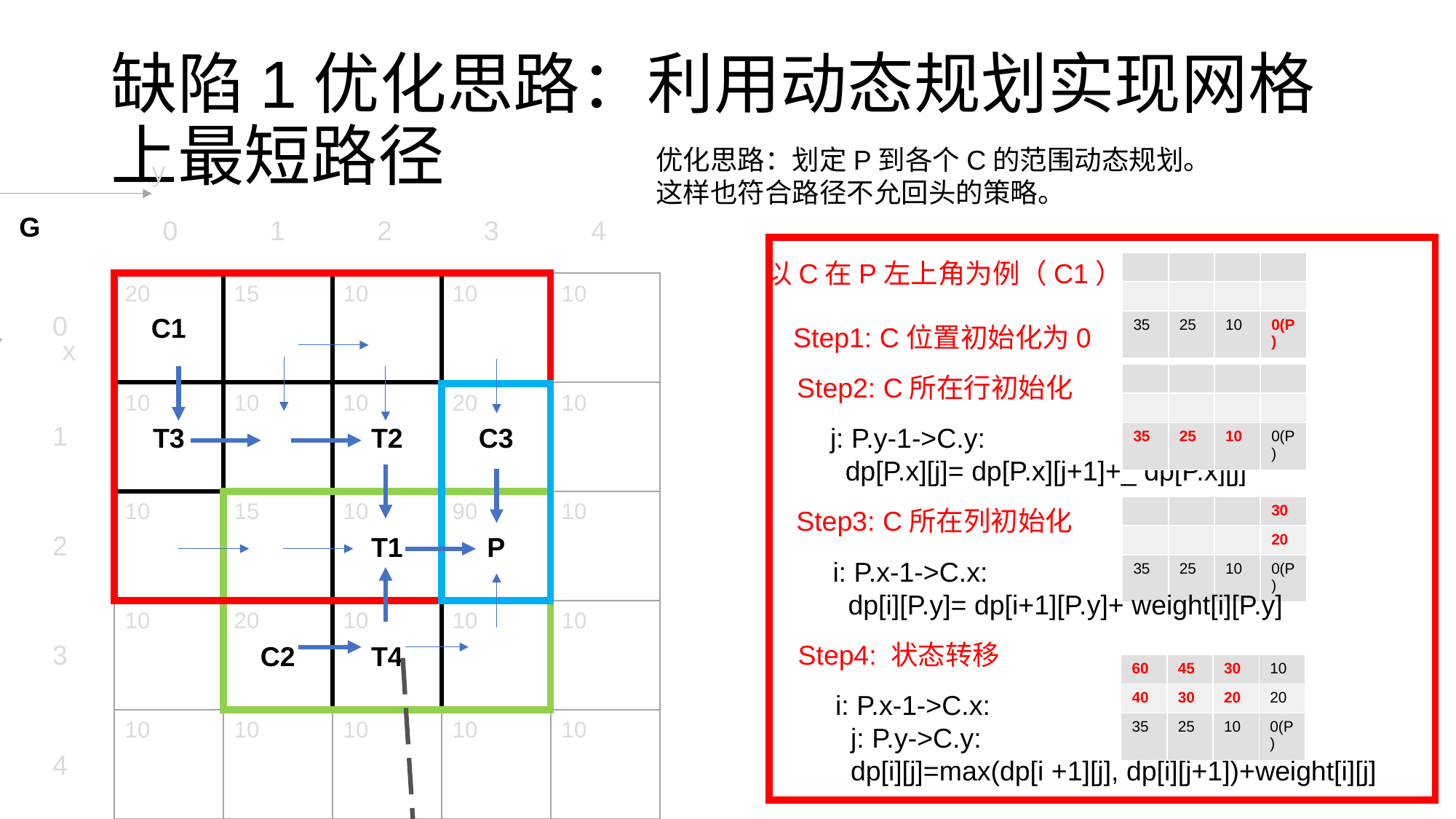

# 缺陷1优化思路：利用动态规划实现网格上最短路径
优化思路：划定P到各个C的范围动态规划。
这样也符合路径不允回头的策略。
y
G
0
1
2
3
4

C1

20	15	10	10	10

10	10	10	20	10

10	15	10	90	10

10	20	10	10	10

10	10	10	10	10
0
T3

T2
C3

1

T1
P

2

C2
T4

3

4
x
对于C2有两个最优解，要选择其中拐弯较少的。
（多个最优解的保存之后再说）

以C在P左上角为例（C1）
|  |  |  |  |
| --- | --- | --- | --- |
|  |  |  |  |
| 35 | 25 | 10 | 0(P) |
Step1: C位置初始化为0
|  |  |  |  |
| --- | --- | --- | --- |
|  |  |  |  |
| 35 | 25 | 10 | 0(P) |
Step2: C所在行初始化
j: P.y-1->C.y:
  dp[P.x][j]= dp[P.x][j+1]+_ dp[P.x][j]
预期输出
4
2 3 2 0 1 0 1 3 0
2 2 2 0 2 0 0 4 0
1 2 1 0 3 0
1 0 1 1 1 0
3 2 1 1 2 0

|  |  |  | 30 |
| --- | --- | --- | --- |
|  |  |  | 20 |
| 35 | 25 | 10 | 0(P) |
Step3: C所在列初始化
i: P.x-1->C.x:
  dp[i][P.y]= dp[i+1][P.y]+ weight[i][P.y]
Step4: 状态转移
| 60 | 45 | 30 | 10 |
| --- | --- | --- | --- |
| 40 | 30 | 20 | 20 |
| 35 | 25 | 10 | 0(P) |
i: P.x-1->C.x:
  j: P.y->C.y:
  dp[i][j]=max(dp[i +1][j], dp[i][j+1])+weight[i][j]